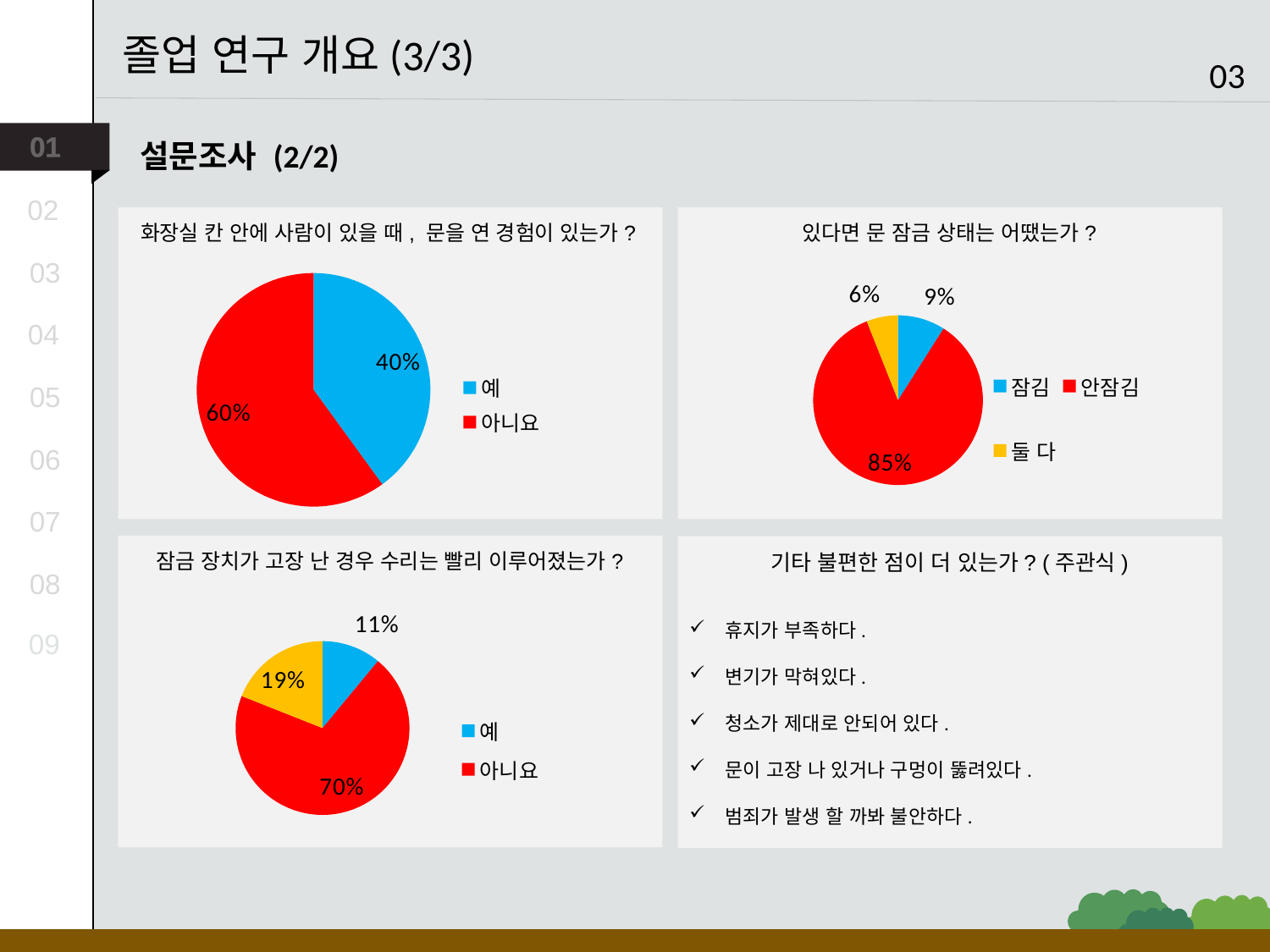

졸업 연구 개요(3/3)
03
01

설문조사 (2/2)

02

화장실 칸 안에 사람이 있을 때, 문을 연 경험이 있는가?

### Chart

| Category | 화장실 칸이 부족해 기다렸던 경험이 있는가? |
|---|---|
| 예 | 40.0 |
| 아니요 | 60.0 |
있다면 문 잠금 상태는 어땠는가?

### Chart

| Category | 화장실 칸이 부족해 기다렸던 경험이 있는가? |
|---|---|
| 잠김 | 9.0 |
| 안잠김 | 85.0 |
| 둘 다 | 6.0 |
03

04
05
06
07

잠금 장치가 고장 난 경우 수리는 빨리 이루어졌는가?

### Chart

| Category | 화장실 칸이 부족해 기다렸던 경험이 있는가? |
|---|---|
| 예 | 11.0 |
| 아니요 | 70.0 |
| 잘 모르겠다 | 19.0 |
기타 불편한 점이 더 있는가? (주관식)
휴지가 부족하다.
변기가 막혀있다.
청소가 제대로 안되어 있다.
문이 고장 나 있거나 구멍이 뚫려있다.
범죄가 발생 할 까봐 불안하다.
08
09